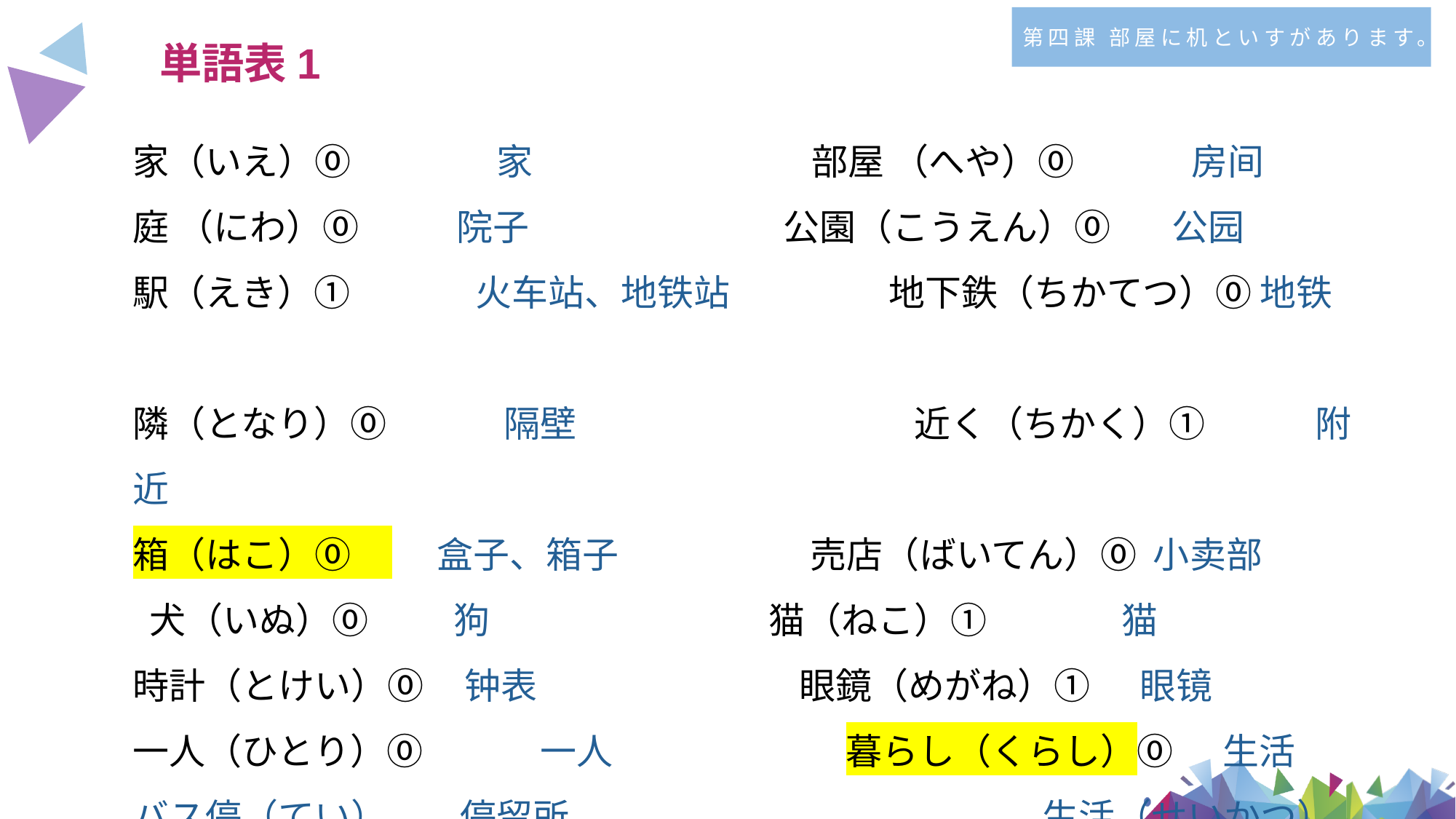

第四課 部屋に机といすがあります。
単語表1
家（いえ）⓪　　　　家                                  部屋 （へや）⓪　　　 房间
庭 （にわ）⓪   　　院子                               公園（こうえん）⓪   　公园
駅（えき）①  　　　火车站、地铁站　     　　 地下鉄（ちかてつ）⓪ 地铁
隣（となり）⓪　 　　隔壁          　　        　　　 近く（ちかく）①        　 附近
箱（はこ）⓪      　盒子、箱子 　                  売店（ばいてん）⓪  小卖部
 犬（いぬ）⓪     　 狗                                  猫（ねこ）①           　 猫
時計（とけい）⓪     钟表                                眼鏡（めがね）①      眼镜
一人（ひとり）⓪ 　　　一人  　                      暮らし（くらし）⓪      生活
バス停（てい）　　停留所　　　　　　　　　　　　　生活（せいかつ）